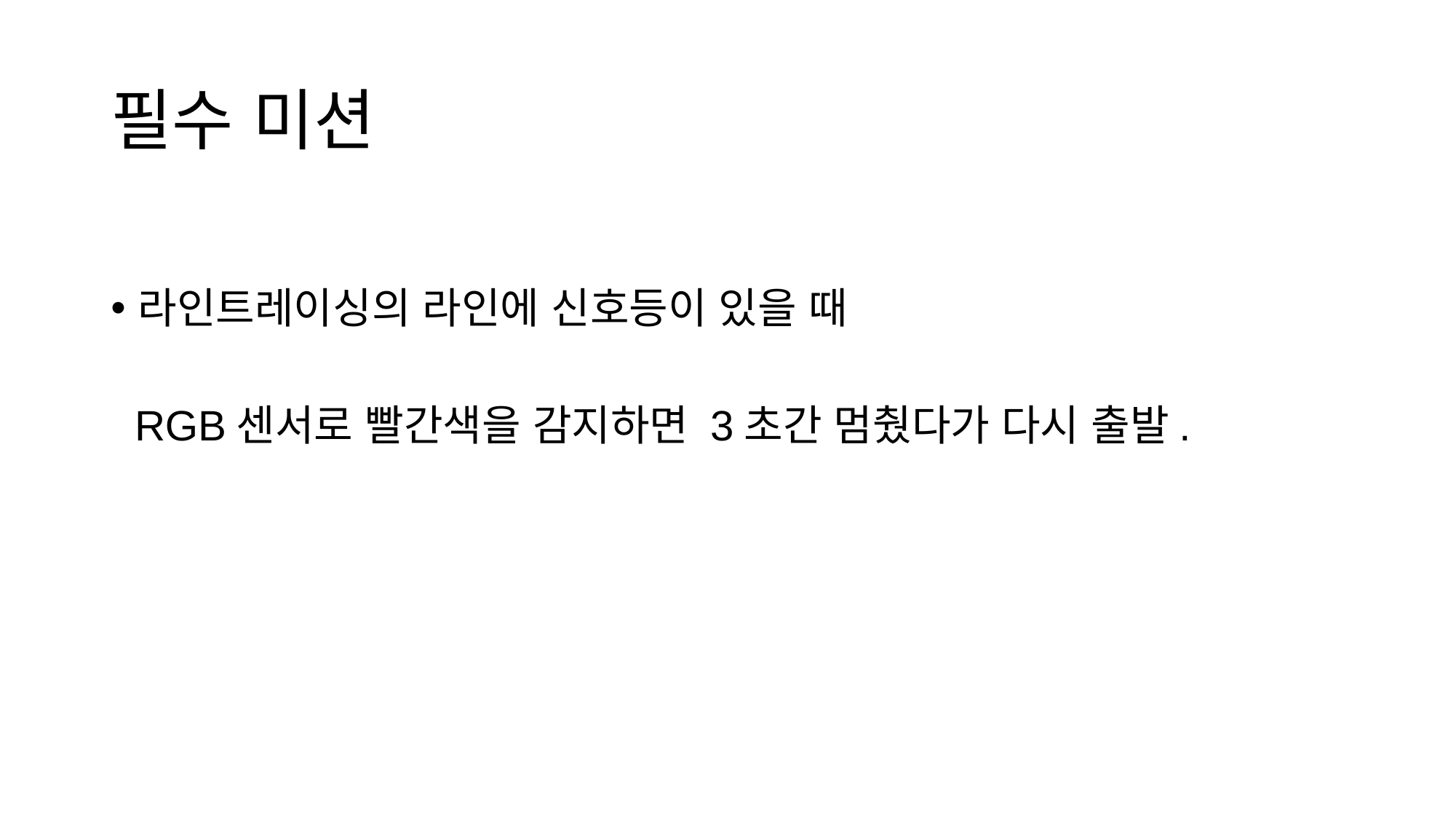

# 필수 미션

라인트레이싱의 라인에 신호등이 있을 때

  RGB센서로 빨간색을 감지하면 3초간 멈췄다가 다시 출발.